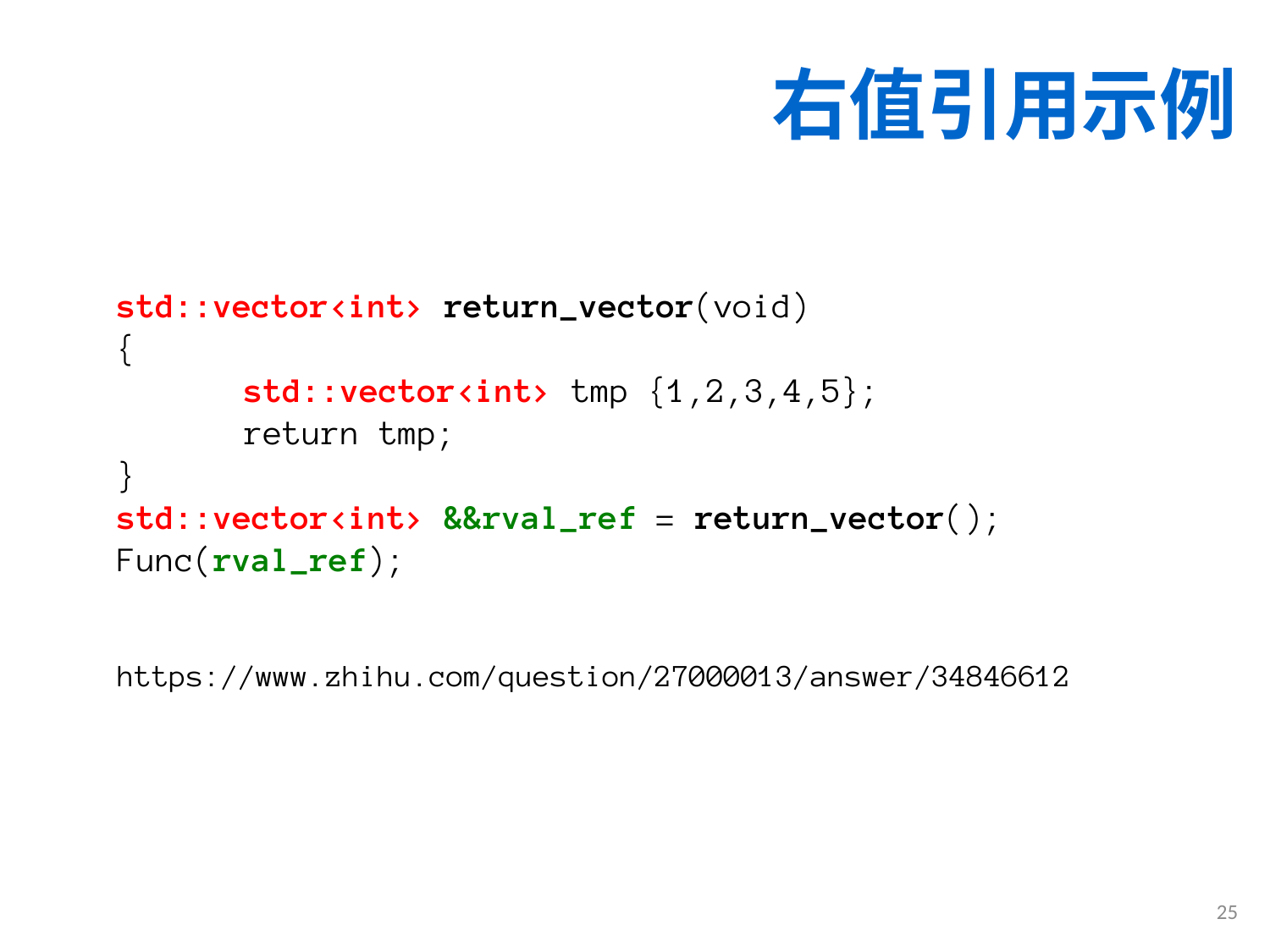

右值引用示例
std::vector<int> return_vector(void)
{
	std::vector<int> tmp {1,2,3,4,5};
	return tmp;
}
std::vector<int> &&rval_ref = return_vector();
Func(rval_ref);
https://www.zhihu.com/question/27000013/answer/34846612
25